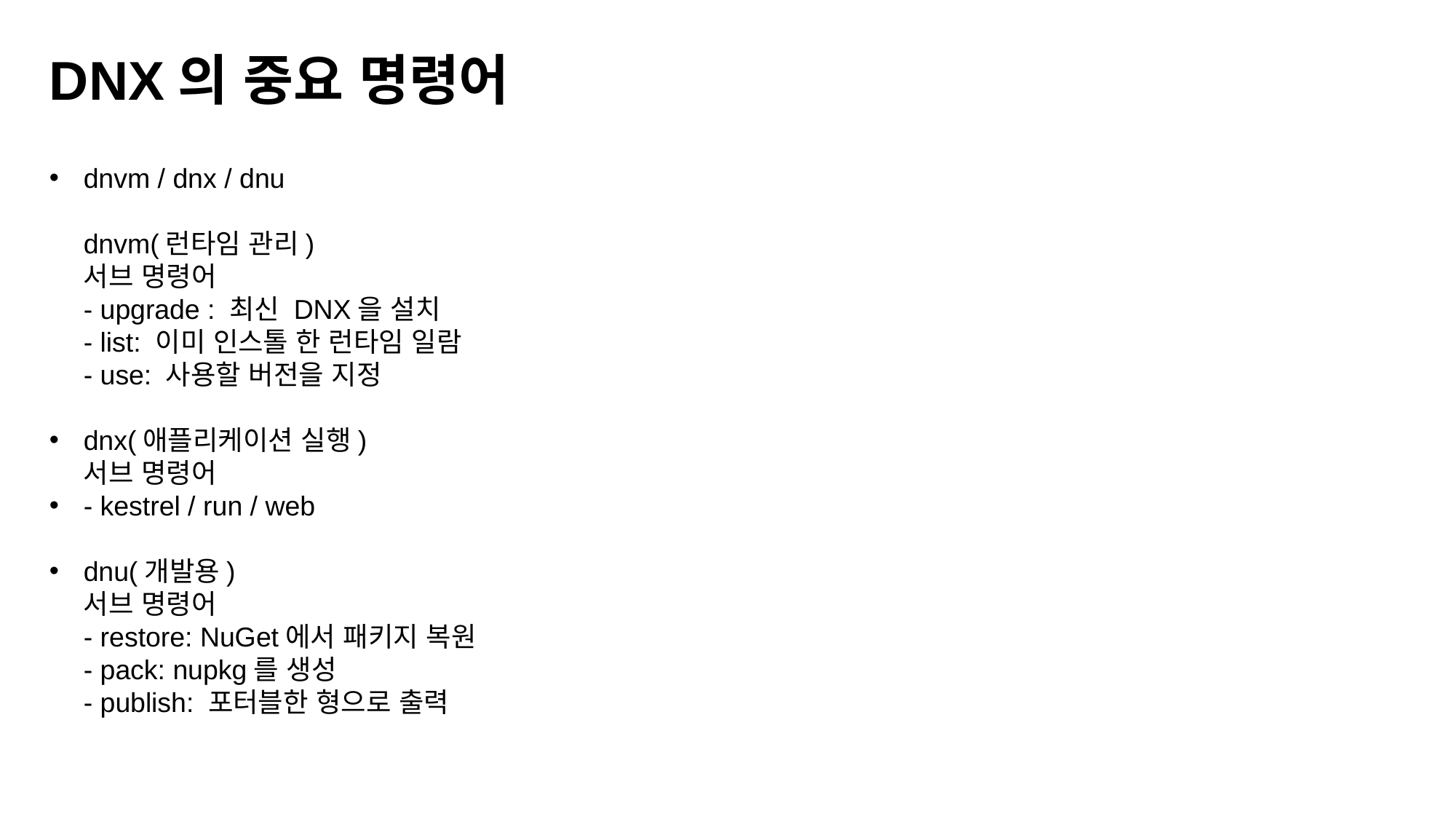

DNX의 중요 명령어
dnvm / dnx / dnu
dnvm(런타임 관리)
서브 명령어
- upgrade : 최신 DNX을 설치
- list: 이미 인스톨 한 런타임 일람
- use: 사용할 버전을 지정
dnx(애플리케이션 실행)
서브 명령어
- kestrel / run / web
dnu(개발용)
서브 명령어
- restore: NuGet에서 패키지 복원
- pack: nupkg를 생성
- publish: 포터블한 형으로 출력